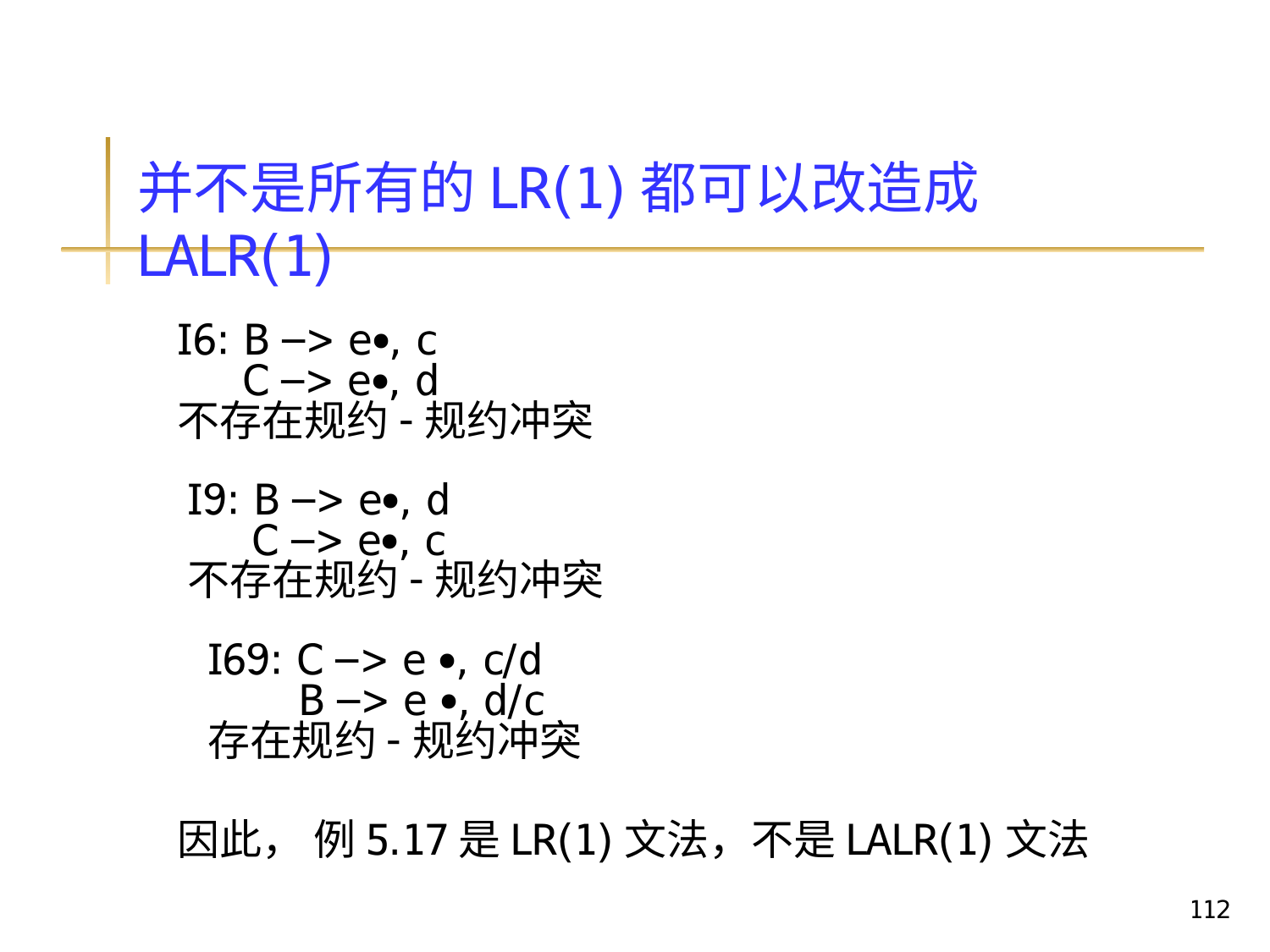

并不是所有的LR(1)都可以改造成LALR(1)
I6: B –> e•, c
     C –> e•, d
不存在规约-规约冲突
I9: B –> e•, d
     C –> e•, c
不存在规约-规约冲突
I69: C –> e •, c/d
       B –> e •, d/c
存在规约-规约冲突
因此， 例5.17是LR(1)文法，不是LALR(1)文法
112